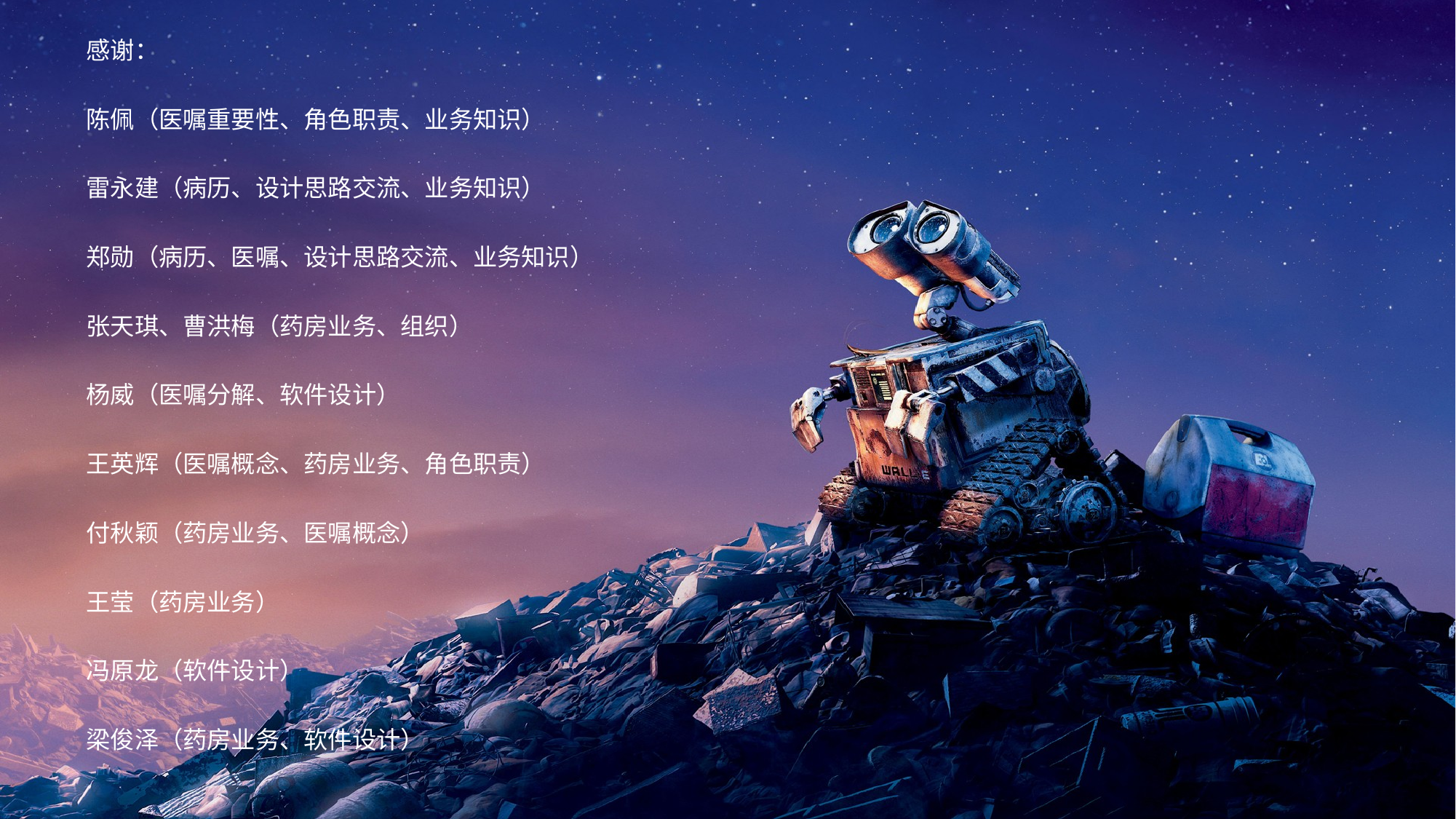

感谢：
陈佩（医嘱重要性、角色职责、业务知识）
雷永建（病历、设计思路交流、业务知识）
郑勋（病历、医嘱、设计思路交流、业务知识）
张天琪、曹洪梅（药房业务、组织）
杨威（医嘱分解、软件设计）
王英辉（医嘱概念、药房业务、角色职责）
付秋颖（药房业务、医嘱概念）
王莹（药房业务）
冯原龙（软件设计）
梁俊泽（药房业务、软件设计）